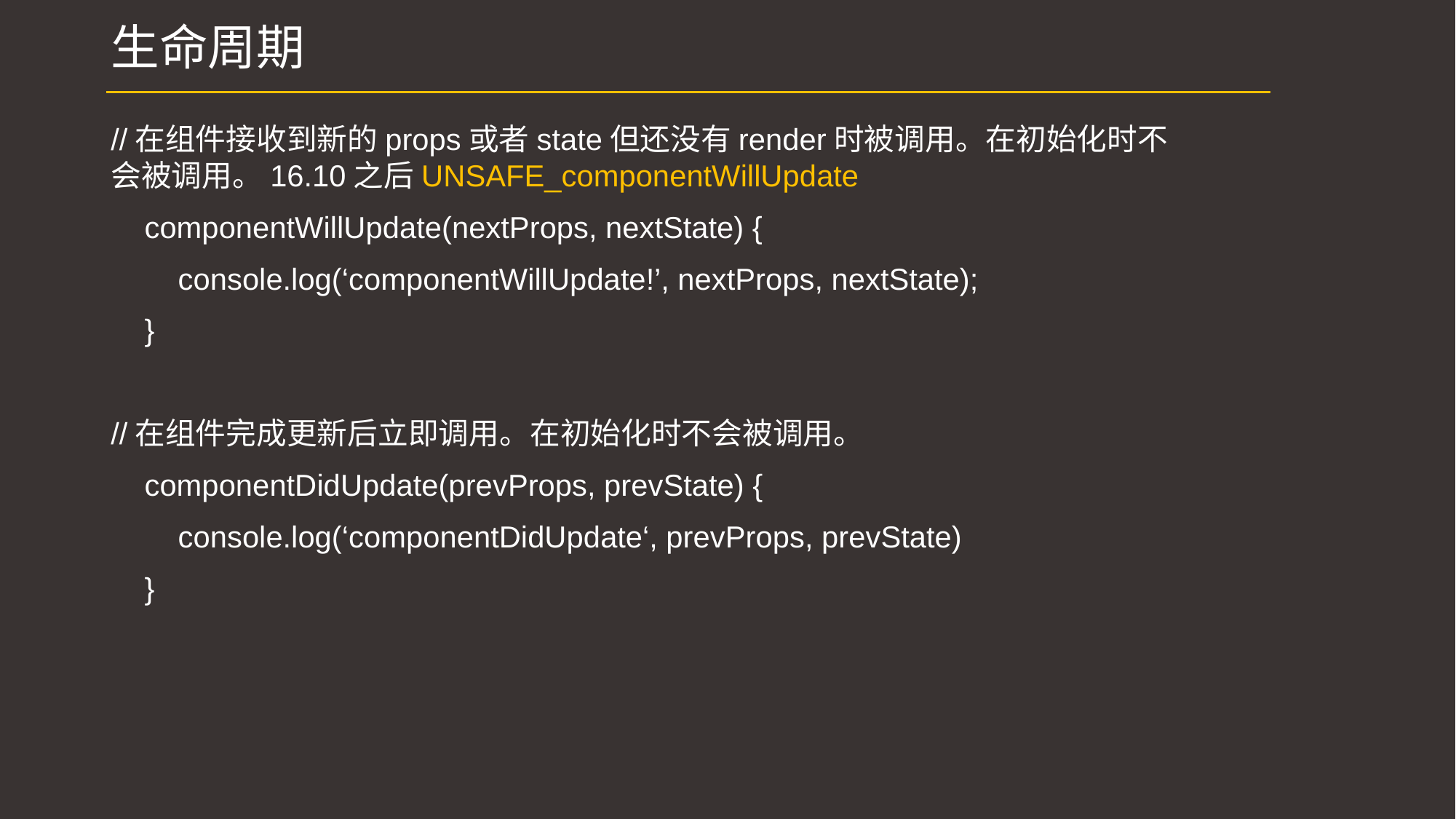

# 生命周期
//在组件接收到新的props或者state但还没有render时被调用。在初始化时不会被调用。16.10之后UNSAFE_componentWillUpdate
    componentWillUpdate(nextProps, nextState) {
        console.log(‘componentWillUpdate!’, nextProps, nextState);
    }

//在组件完成更新后立即调用。在初始化时不会被调用。
    componentDidUpdate(prevProps, prevState) {
        console.log(‘componentDidUpdate‘, prevProps, prevState)
    }